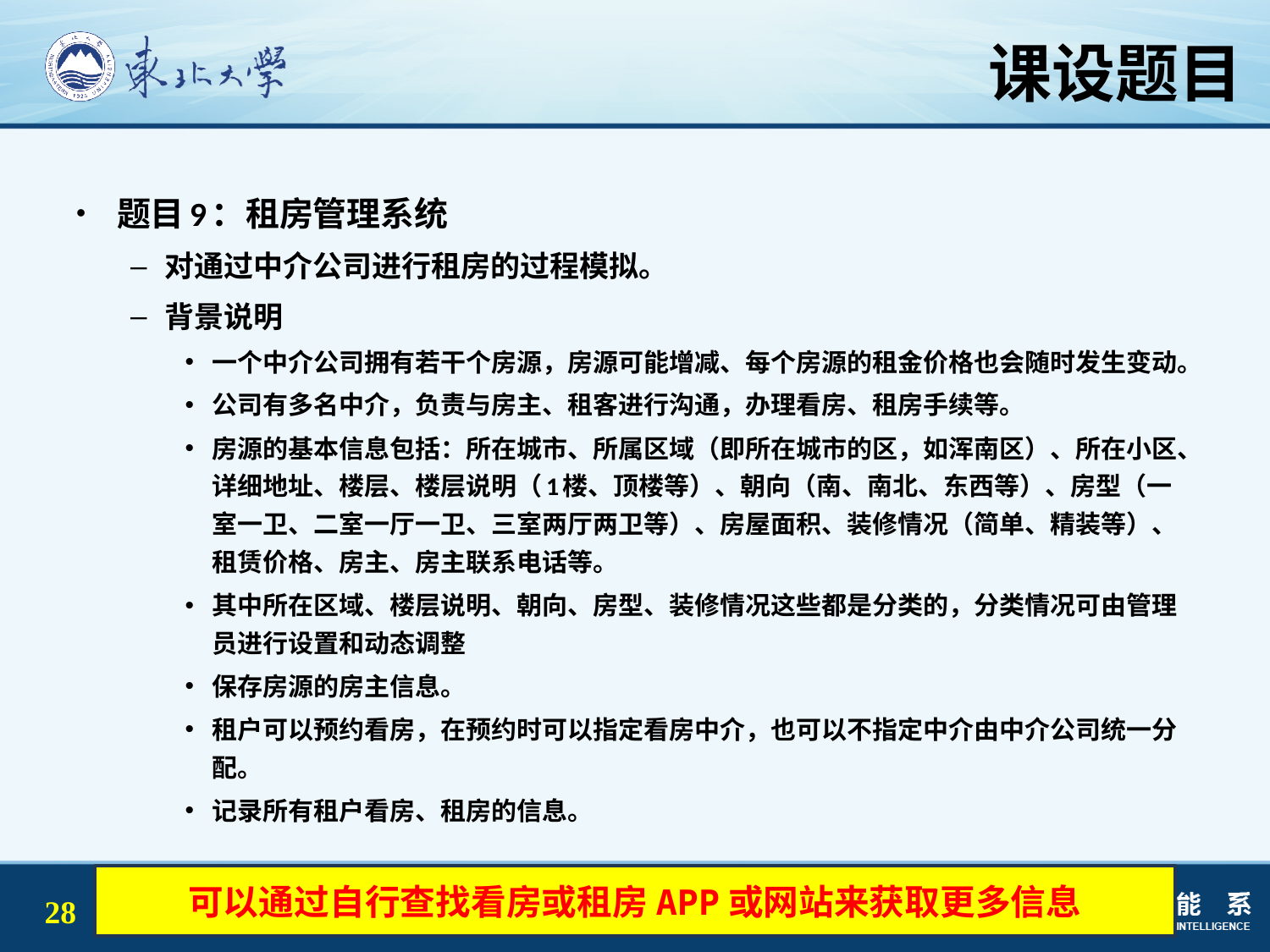

# 课设题目
题目9：租房管理系统
对通过中介公司进行租房的过程模拟。
背景说明
一个中介公司拥有若干个房源，房源可能增减、每个房源的租金价格也会随时发生变动。
公司有多名中介，负责与房主、租客进行沟通，办理看房、租房手续等。
房源的基本信息包括：所在城市、所属区域（即所在城市的区，如浑南区）、所在小区、详细地址、楼层、楼层说明（1楼、顶楼等）、朝向（南、南北、东西等）、房型（一室一卫、二室一厅一卫、三室两厅两卫等）、房屋面积、装修情况（简单、精装等）、租赁价格、房主、房主联系电话等。
其中所在区域、楼层说明、朝向、房型、装修情况这些都是分类的，分类情况可由管理员进行设置和动态调整
保存房源的房主信息。
租户可以预约看房，在预约时可以指定看房中介，也可以不指定中介由中介公司统一分配。
记录所有租户看房、租房的信息。
可以通过自行查找看房或租房APP或网站来获取更多信息